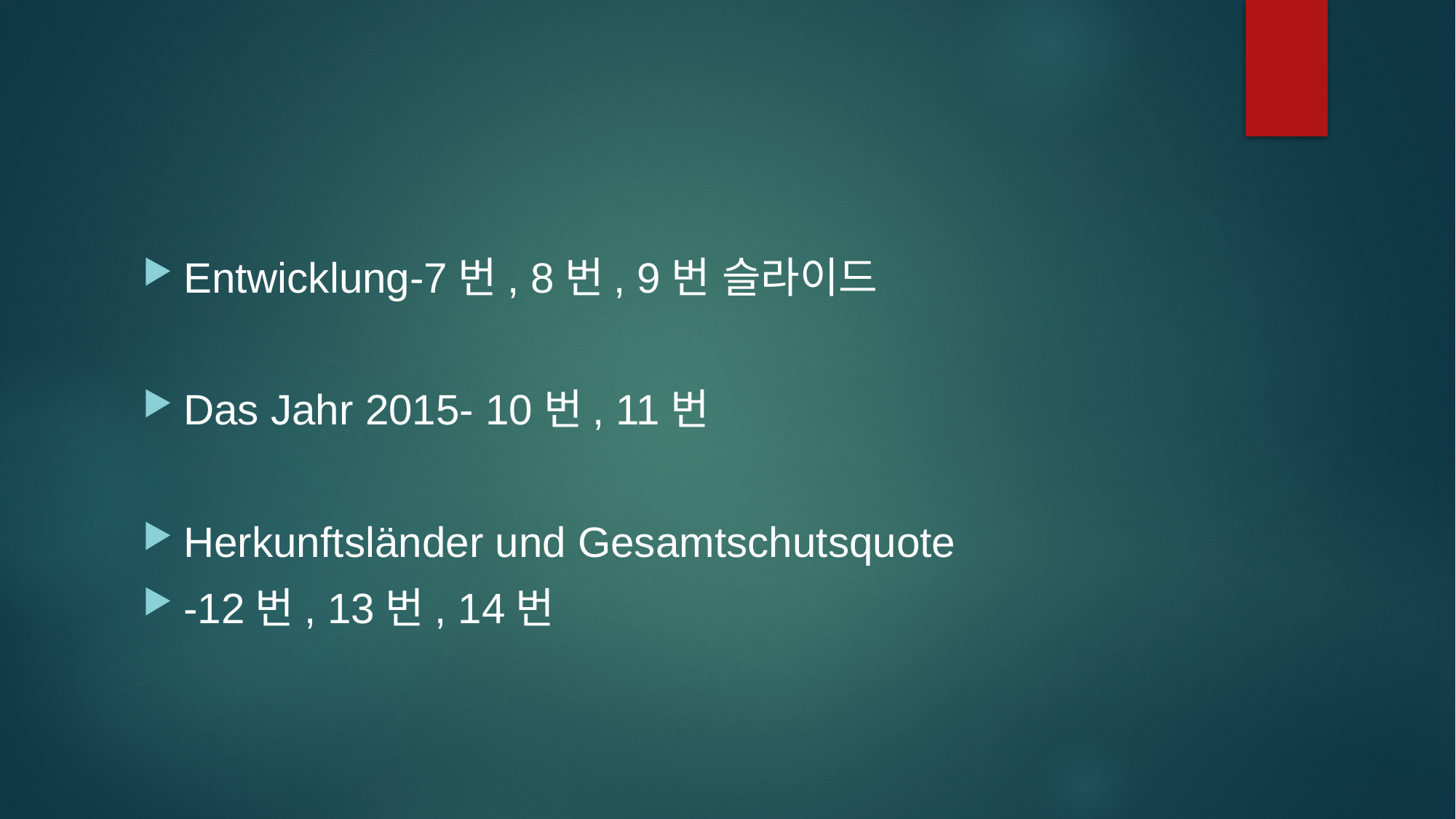

#
Entwicklung-7번, 8번, 9번 슬라이드

Das Jahr 2015- 10번, 11번

Herkunftsländer und Gesamtschutsquote
-12번, 13번, 14번